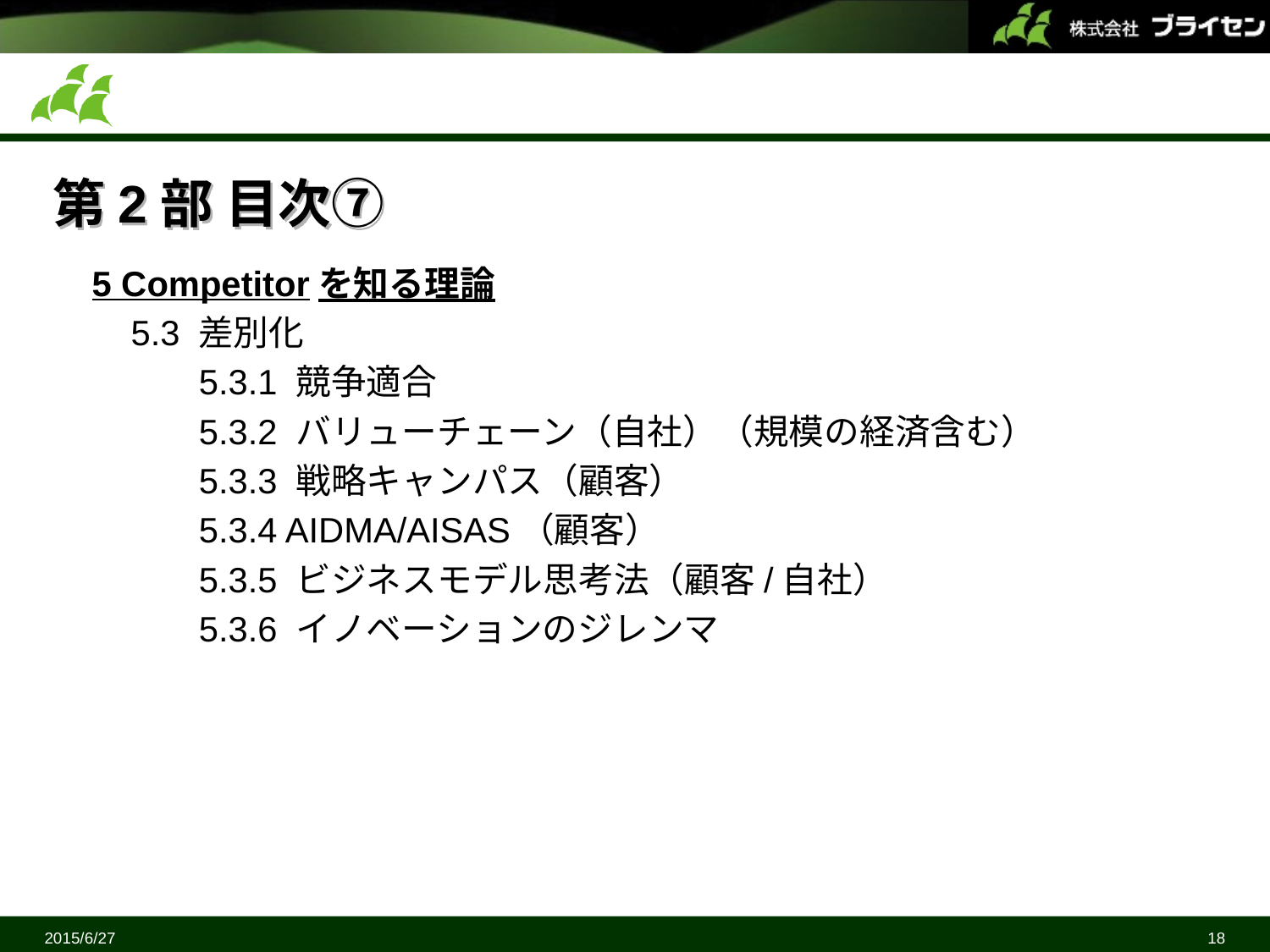

# 第2部 目次⑦

    5 Competitorを知る理論
        5.3 差別化
               5.3.1 競争適合
               5.3.2 バリューチェーン（自社）（規模の経済含む）
               5.3.3 戦略キャンパス（顧客）
               5.3.4 AIDMA/AISAS（顧客）
               5.3.5 ビジネスモデル思考法（顧客/自社）
               5.3.6 イノベーションのジレンマ
2015/6/27
18